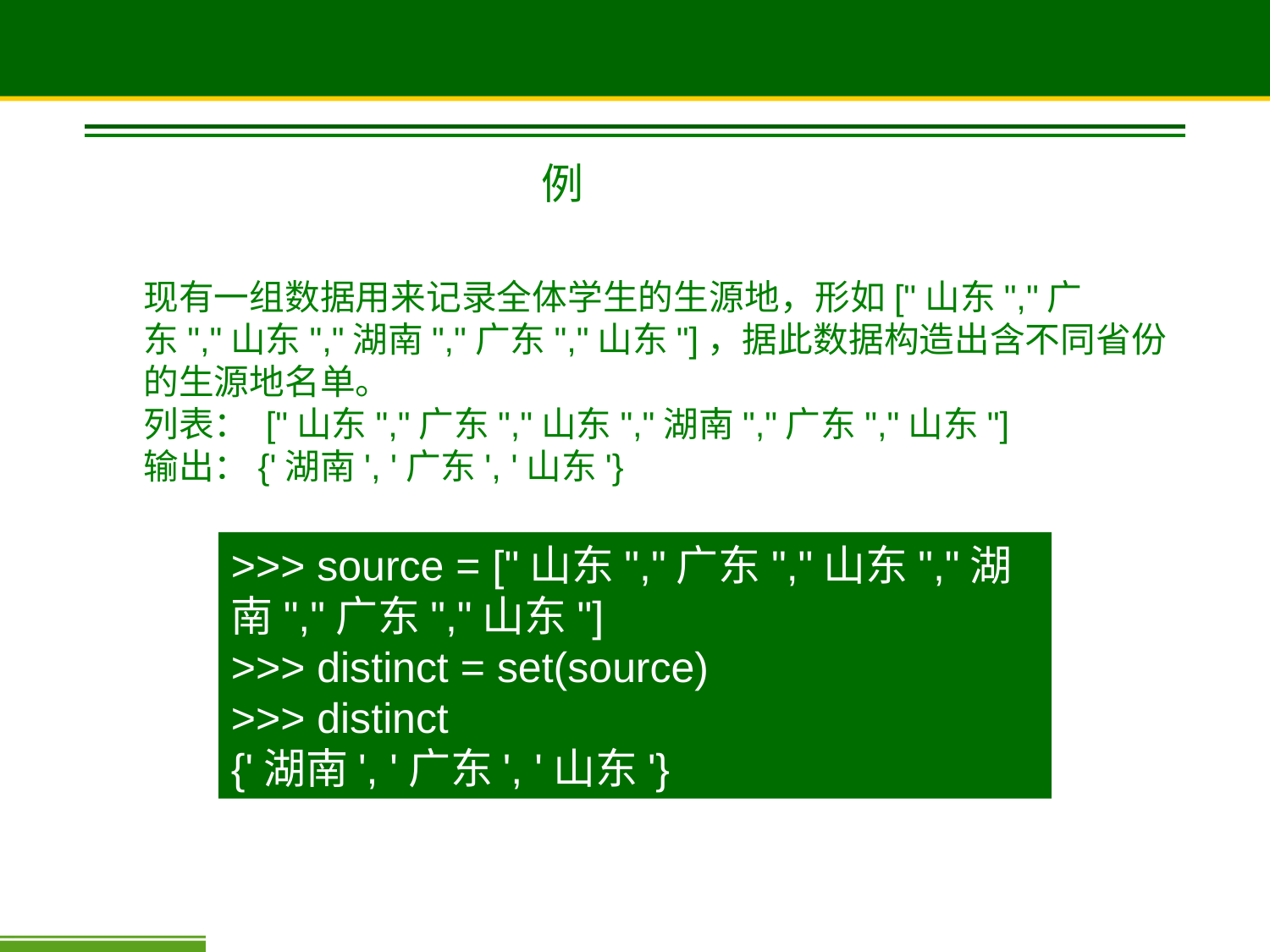

例
现有一组数据用来记录全体学生的生源地，形如["山东","广东","山东","湖南","广东","山东"]，据此数据构造出含不同省份的生源地名单。
列表： ["山东","广东","山东","湖南","广东","山东"]
输出：{'湖南', '广东', '山东'}
>>> source = ["山东","广东","山东","湖南","广东","山东"]
>>> distinct = set(source)
>>> distinct
{'湖南', '广东', '山东'}